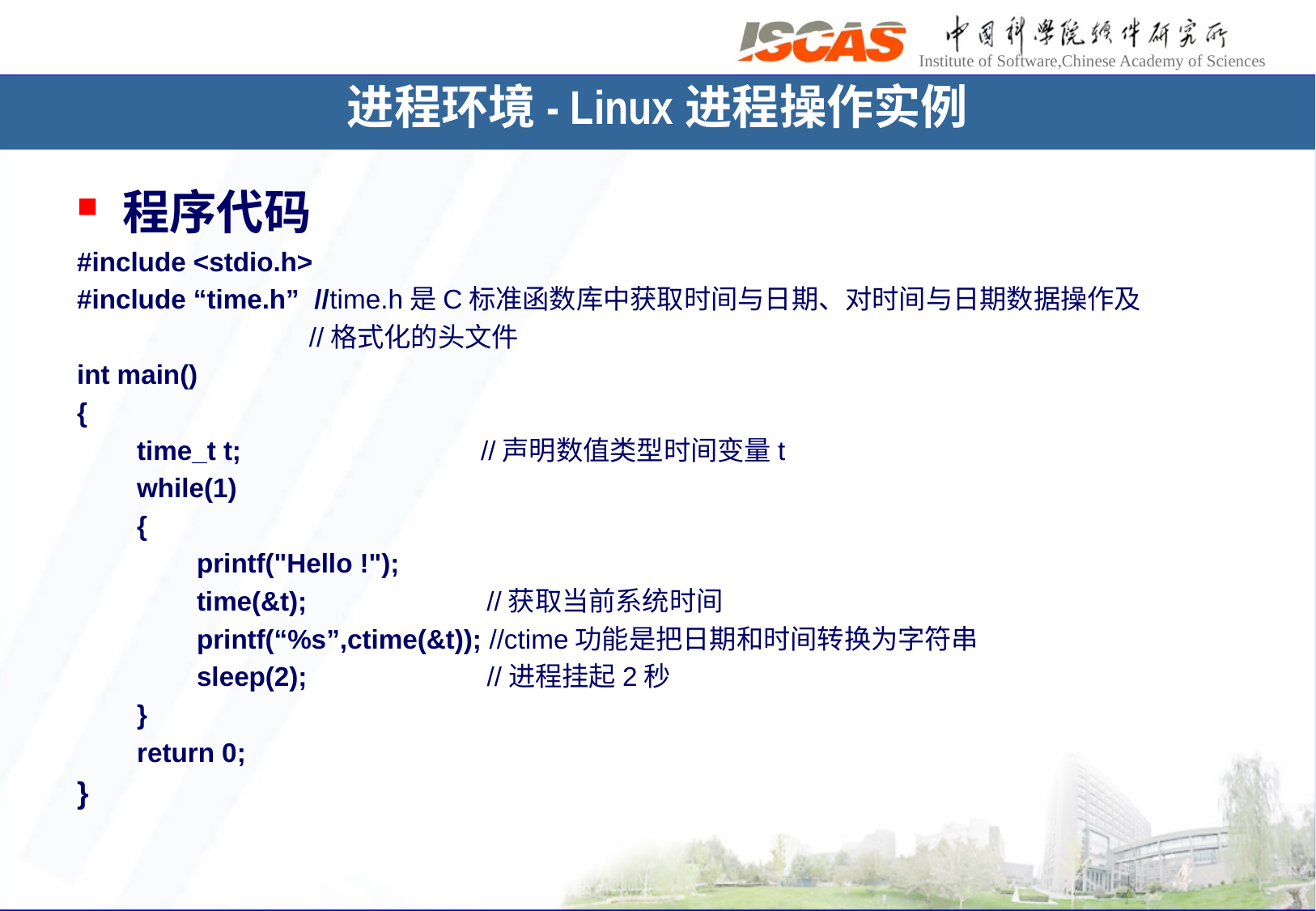

进程环境- Linux进程操作实例
程序代码
#include <stdio.h>
#include “time.h”  //time.h是C标准函数库中获取时间与日期、对时间与日期数据操作及
                               //格式化的头文件
int main()
{
        time_t t;                                //声明数值类型时间变量t
        while(1)
        {
                printf("Hello !");
                time(&t);                        //获取当前系统时间
                printf(“%s”,ctime(&t)); //ctime功能是把日期和时间转换为字符串
                sleep(2);                        //进程挂起2秒
        }
        return 0;
}